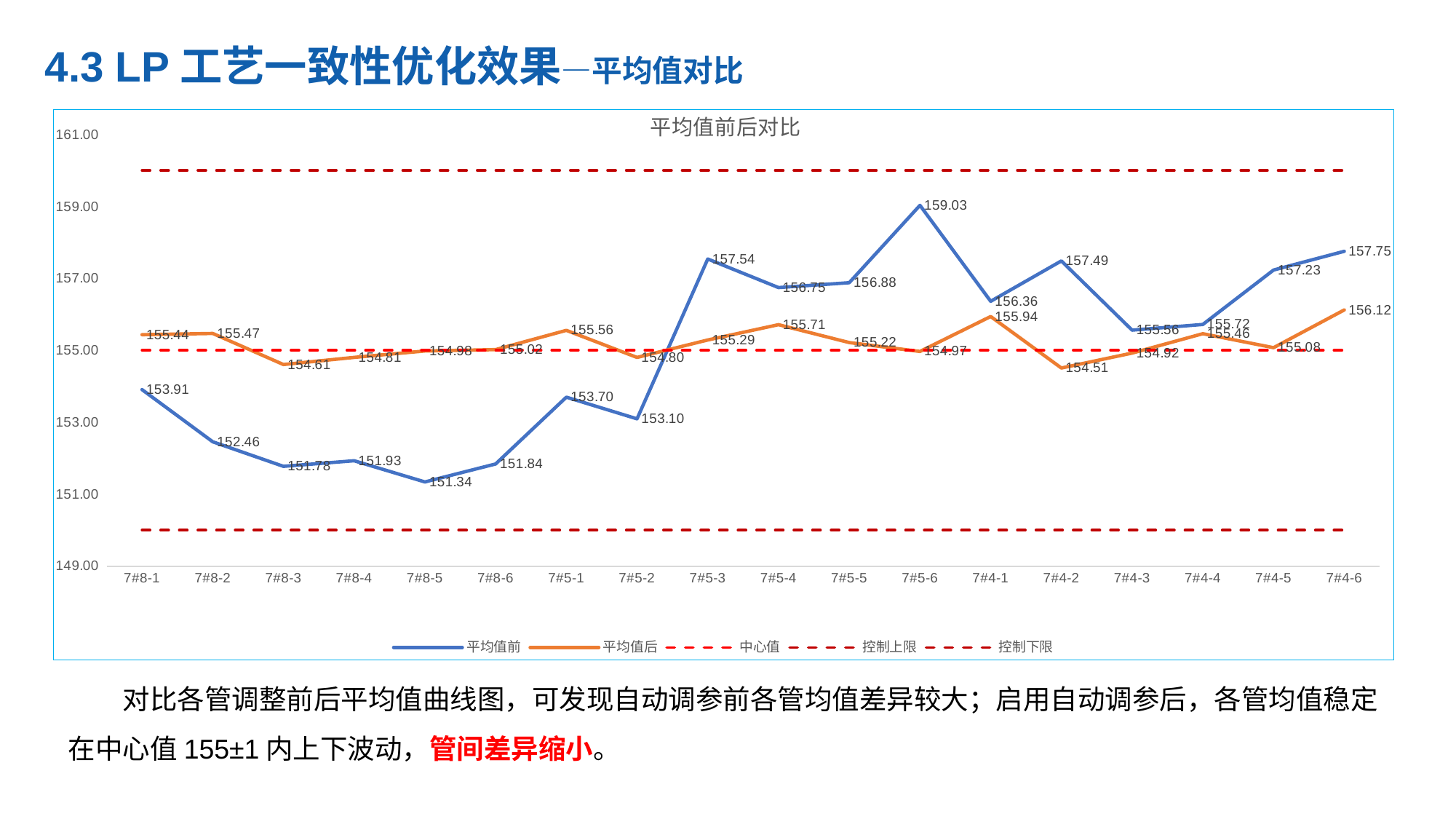

4.3 LP工艺一致性优化效果—平均值对比

### Chart: 平均值前后对比

| Category | 平均值前 | 平均值后 | 中心值 | 控制上限 | 控制下限 |
|---|---|---|---|---|---|
| 7#8-1 | 153.909370277078 | 155.436503683858 | 155.0 | 160.0 | 150.0 |
| 7#8-2 | 152.457549068948 | 155.470348159254 | 155.0 | 160.0 | 150.0 |
| 7#8-3 | 151.775189298334 | 154.60684789644 | 155.0 | 160.0 | 150.0 |
| 7#8-4 | 151.931027624309 | 154.805526646331 | 155.0 | 160.0 | 150.0 |
| 7#8-5 | 151.34134204574 | 154.983805532272 | 155.0 | 160.0 | 150.0 |
| 7#8-6 | 151.841231155779 | 155.022093023256 | 155.0 | 160.0 | 150.0 |
| 7#5-1 | 153.698936170213 | 155.556763754045 | 155.0 | 160.0 | 150.0 |
| 7#5-2 | 153.096641791045 | 154.803406223717 | 155.0 | 160.0 | 150.0 |
| 7#5-3 | 157.540449438202 | 155.288825879623 | 155.0 | 160.0 | 150.0 |
| 7#5-4 | 156.745795711061 | 155.714558740865 | 155.0 | 160.0 | 150.0 |
| 7#5-5 | 156.881344498721 | 155.21797971377 | 155.0 | 160.0 | 150.0 |
| 7#5-6 | 159.032309242004 | 154.970287778747 | 155.0 | 160.0 | 150.0 |
| 7#4-1 | 156.364966195452 | 155.941467122767 | 155.0 | 160.0 | 150.0 |
| 7#4-2 | 157.487029780564 | 154.51039639212 | 155.0 | 160.0 | 150.0 |
| 7#4-3 | 155.563209714473 | 154.924169667867 | 155.0 | 160.0 | 150.0 |
| 7#4-4 | 155.720413155749 | 155.46393638171 | 155.0 | 160.0 | 150.0 |
| 7#4-5 | 157.233760811214 | 155.075686927561 | 155.0 | 160.0 | 150.0 |
| 7#4-6 | 157.754604105572 | 156.124917569477 | 155.0 | 160.0 | 150.0 |
对比各管调整前后平均值曲线图，可发现自动调参前各管均值差异较大；启用自动调参后，各管均值稳定在中心值155±1内上下波动，管间差异缩小。